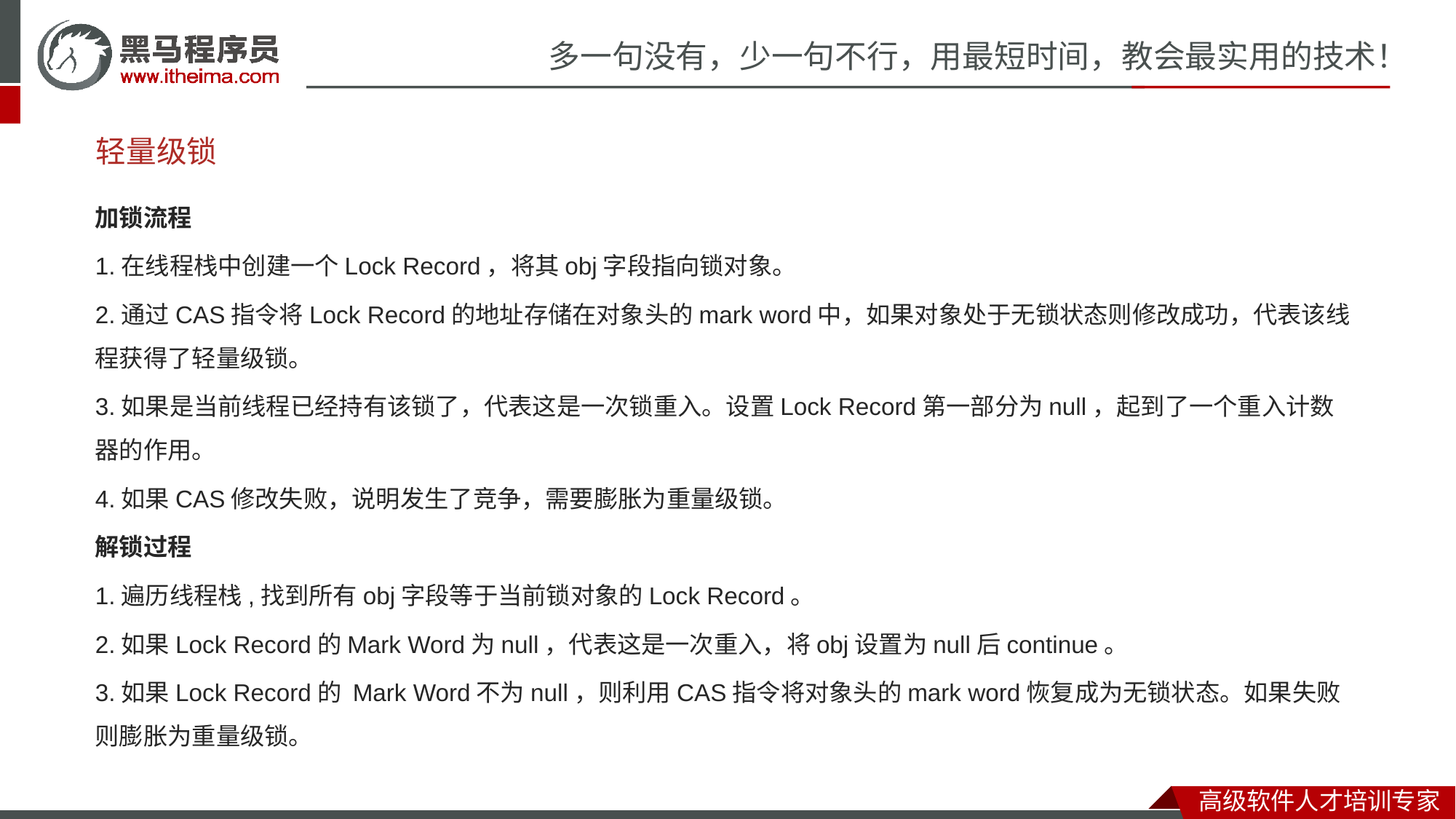

# 轻量级锁
加锁流程
1.在线程栈中创建一个Lock Record，将其obj字段指向锁对象。
2.通过CAS指令将Lock Record的地址存储在对象头的mark word中，如果对象处于无锁状态则修改成功，代表该线程获得了轻量级锁。
3.如果是当前线程已经持有该锁了，代表这是一次锁重入。设置Lock Record第一部分为null，起到了一个重入计数器的作用。
4.如果CAS修改失败，说明发生了竞争，需要膨胀为重量级锁。
解锁过程
1.遍历线程栈,找到所有obj字段等于当前锁对象的Lock Record。
2.如果Lock Record的Mark Word为null，代表这是一次重入，将obj设置为null后continue。
3.如果Lock Record的 Mark Word不为null，则利用CAS指令将对象头的mark word恢复成为无锁状态。如果失败则膨胀为重量级锁。